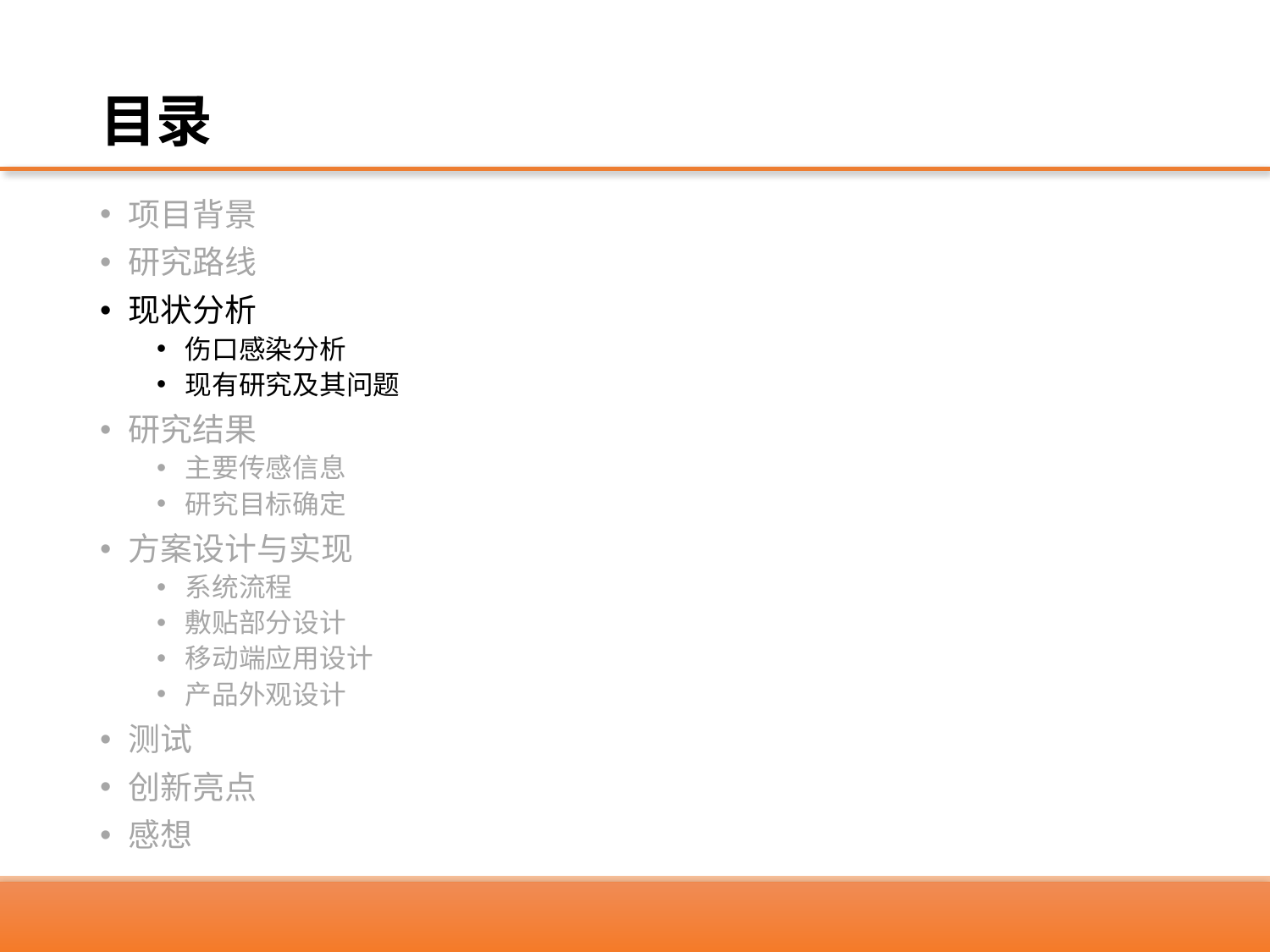

# 目录
项目背景
研究路线
现状分析
伤口感染分析
现有研究及其问题
研究结果
主要传感信息
研究目标确定
方案设计与实现
系统流程
敷贴部分设计
移动端应用设计
产品外观设计
测试
创新亮点
感想